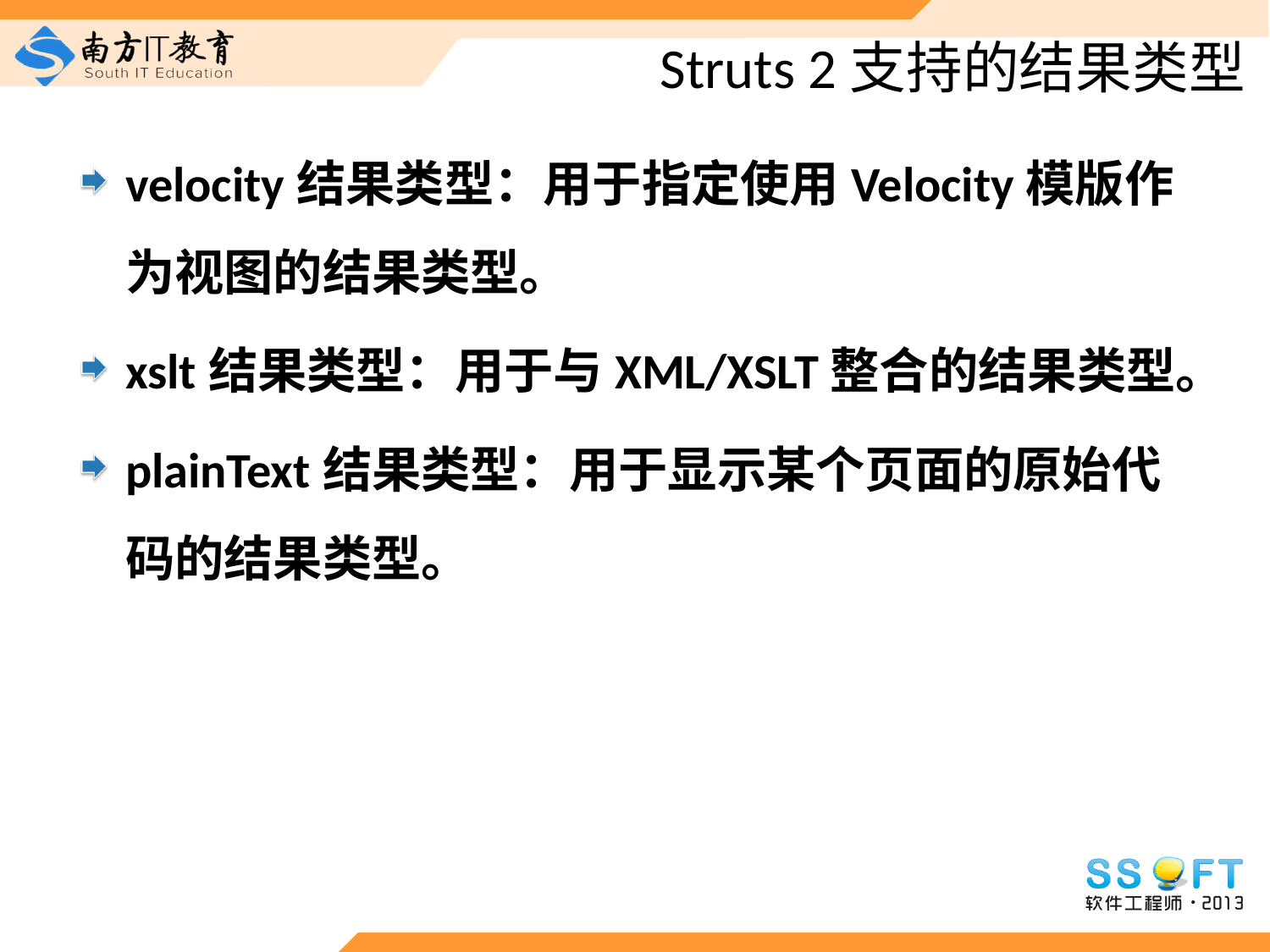

# Struts 2支持的结果类型
velocity结果类型：用于指定使用Velocity模版作为视图的结果类型。
xslt结果类型：用于与XML/XSLT整合的结果类型。
plainText结果类型：用于显示某个页面的原始代码的结果类型。